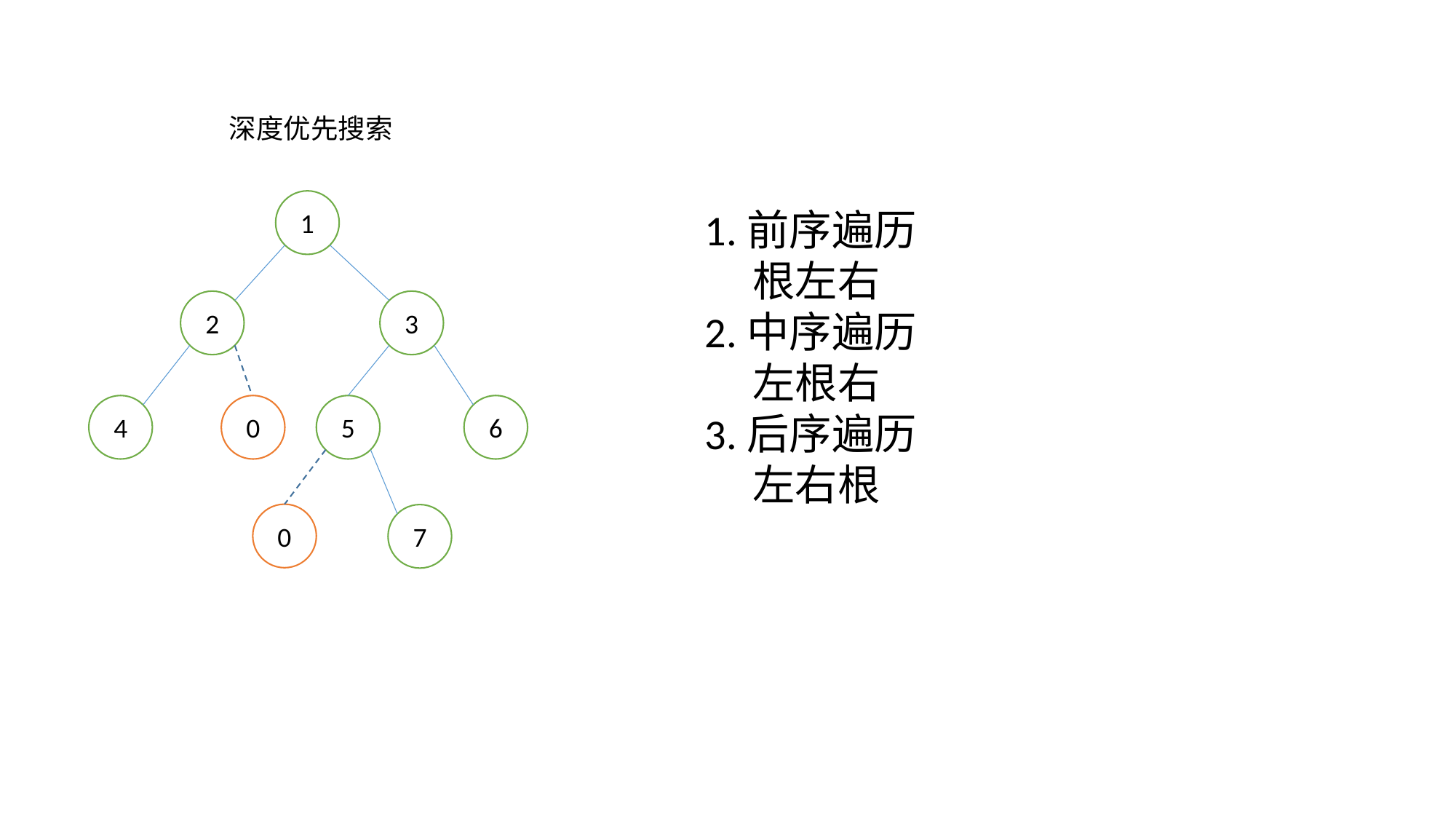

深度优先搜索
1
1.前序遍历
    根左右
2.中序遍历
    左根右
3.后序遍历
    左右根
2
3
4
0
5
6
0
7